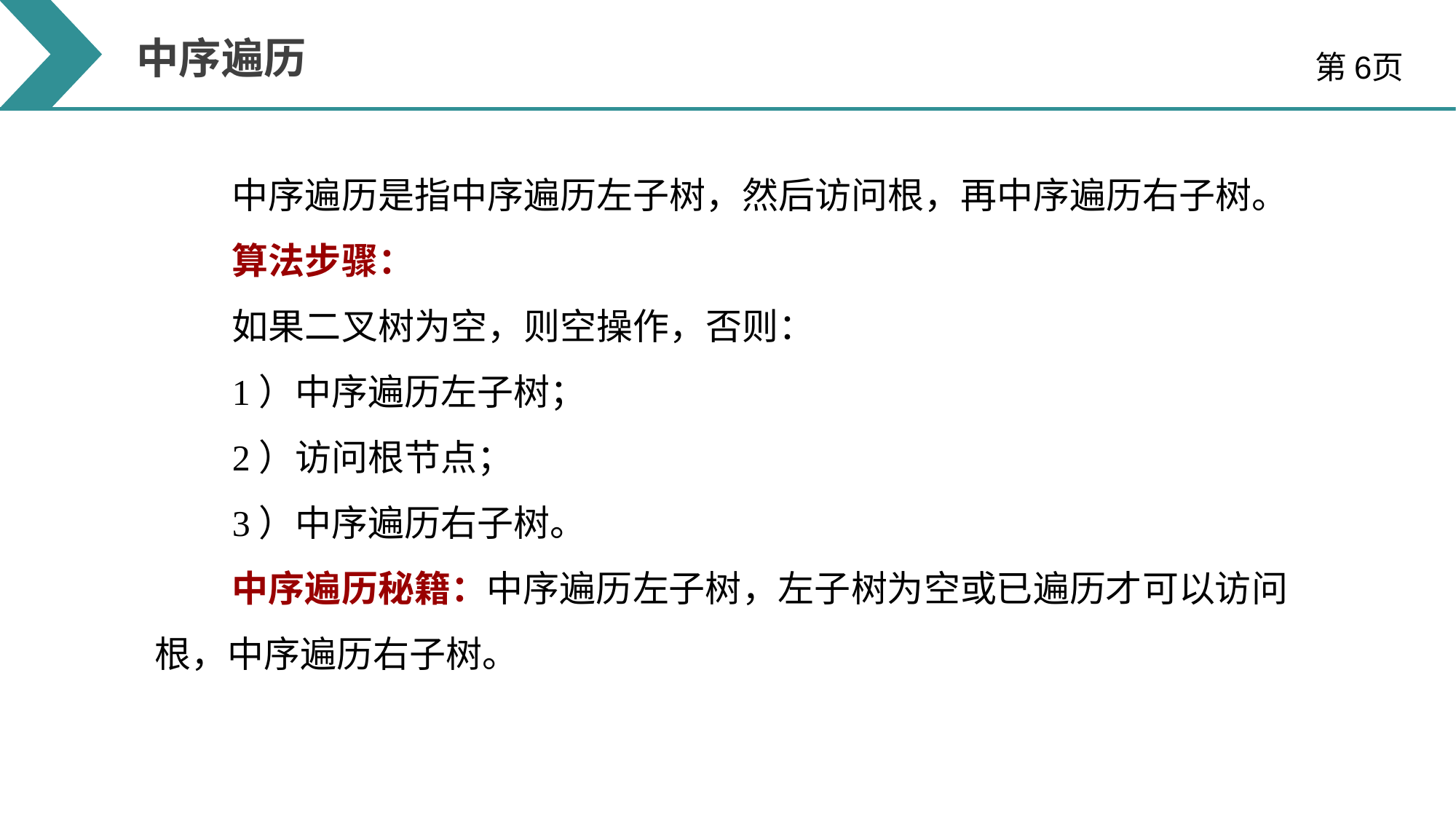

中序遍历
第6页
中序遍历是指中序遍历左子树，然后访问根，再中序遍历右子树。
算法步骤：
如果二叉树为空，则空操作，否则：
1）中序遍历左子树；
2）访问根节点；
3）中序遍历右子树。
中序遍历秘籍：中序遍历左子树，左子树为空或已遍历才可以访问根，中序遍历右子树。